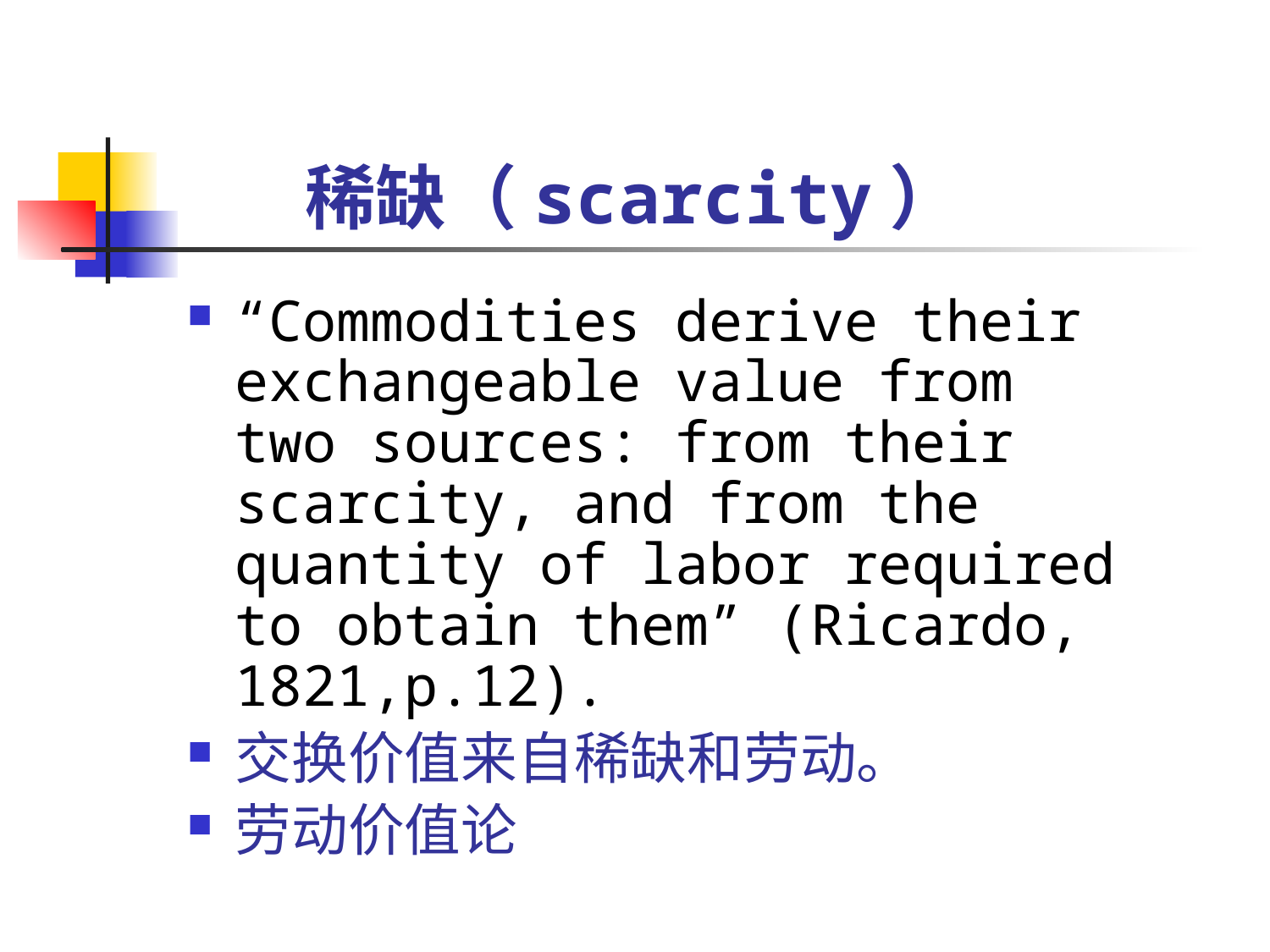

# 稀缺（scarcity）
“Commodities derive their exchangeable value from two sources: from their scarcity, and from the quantity of labor required to obtain them” (Ricardo, 1821,p.12).
交换价值来自稀缺和劳动。
劳动价值论